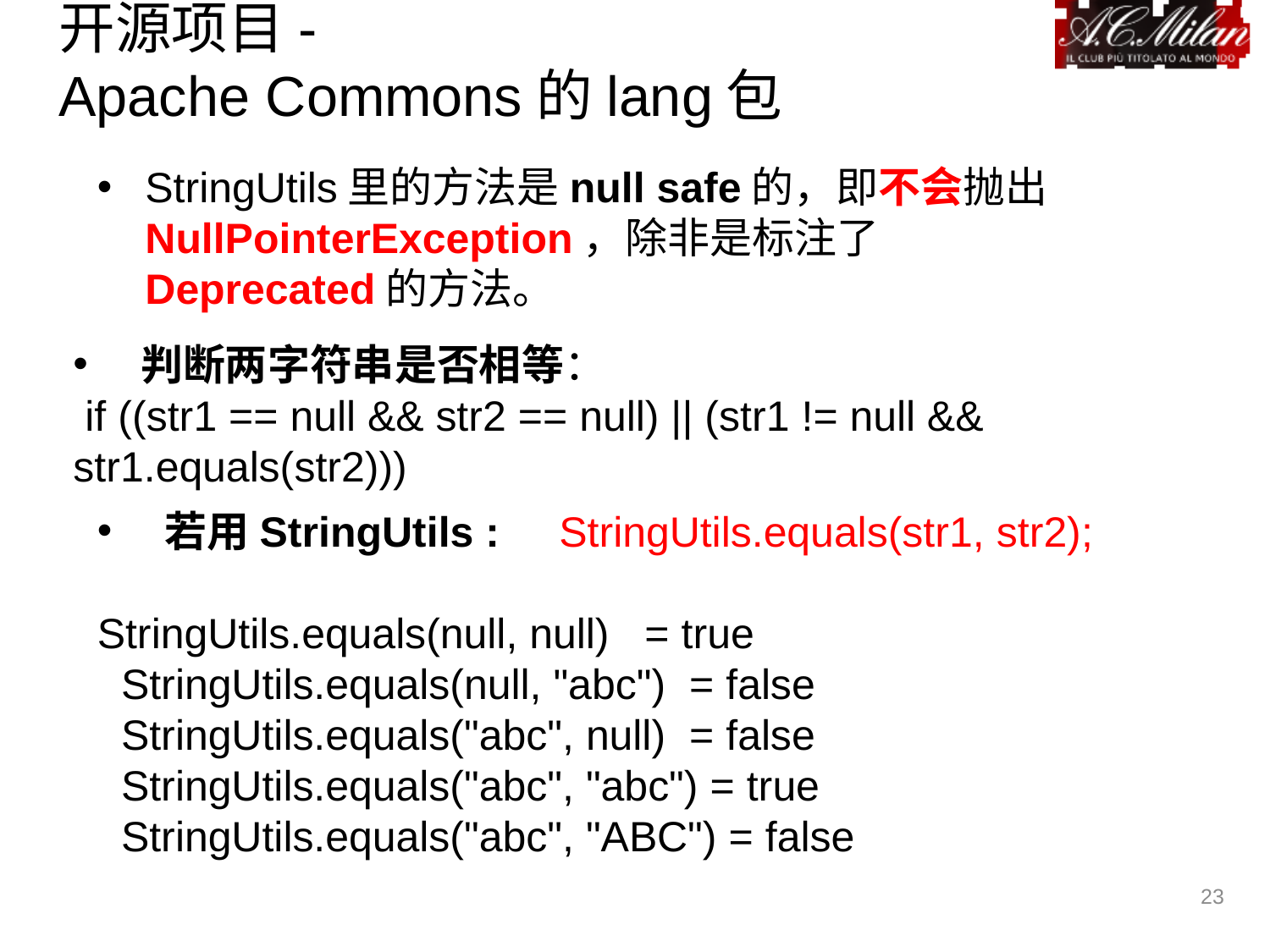

开源项目-
Apache Commons的lang包
StringUtils里的方法是null safe的，即不会抛出NullPointerException，除非是标注了Deprecated的方法。
 判断两字符串是否相等：
 if ((str1 == null && str2 == null) || (str1 != null && str1.equals(str2)))
 若用StringUtils :     StringUtils.equals(str1, str2);

StringUtils.equals(null, null)   = true
  StringUtils.equals(null, "abc")  = false
  StringUtils.equals("abc", null)  = false
  StringUtils.equals("abc", "abc") = true
  StringUtils.equals("abc", "ABC") = false
23